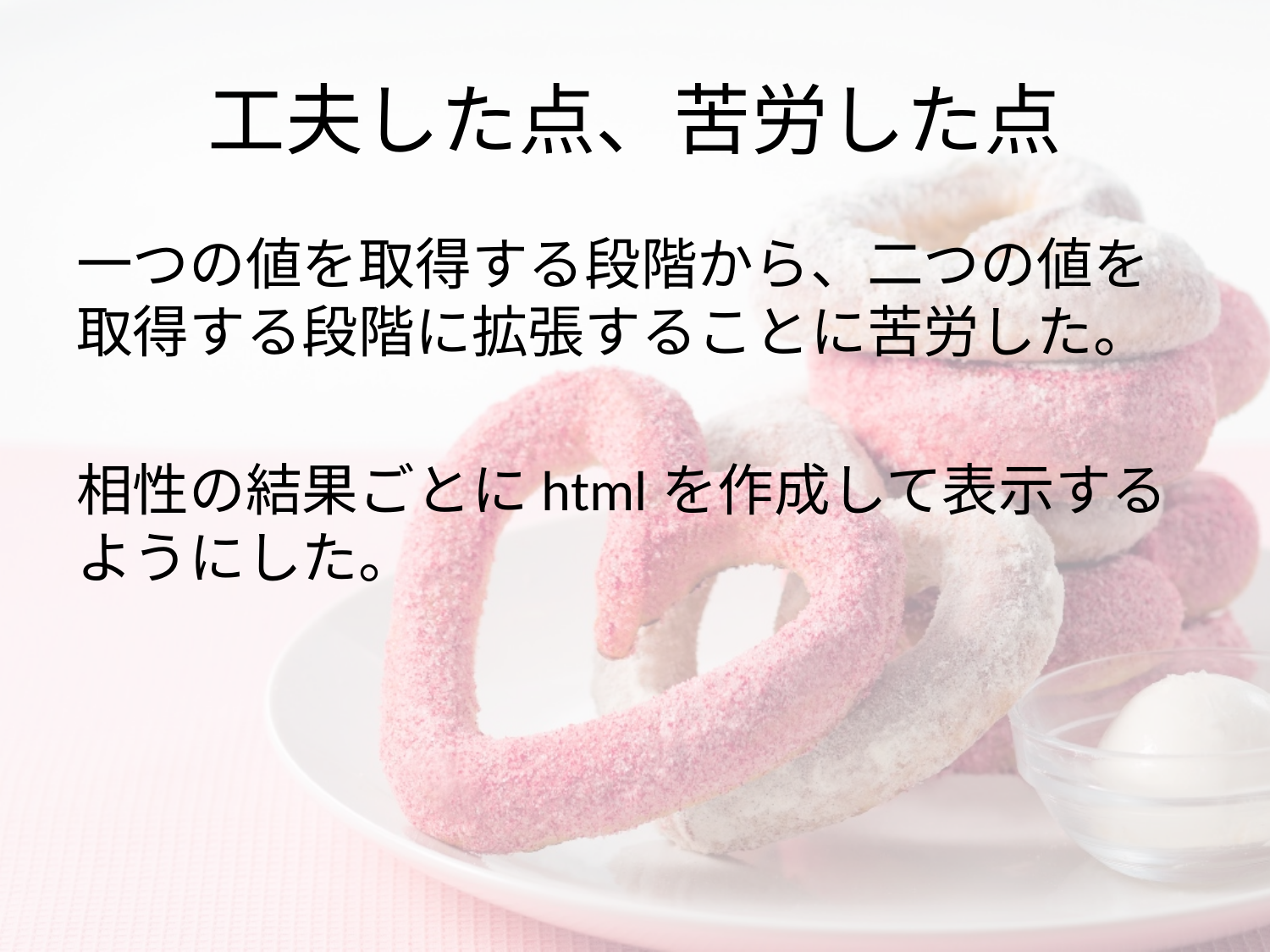

# 工夫した点、苦労した点
一つの値を取得する段階から、二つの値を取得する段階に拡張することに苦労した。

相性の結果ごとにhtmlを作成して表示するようにした。